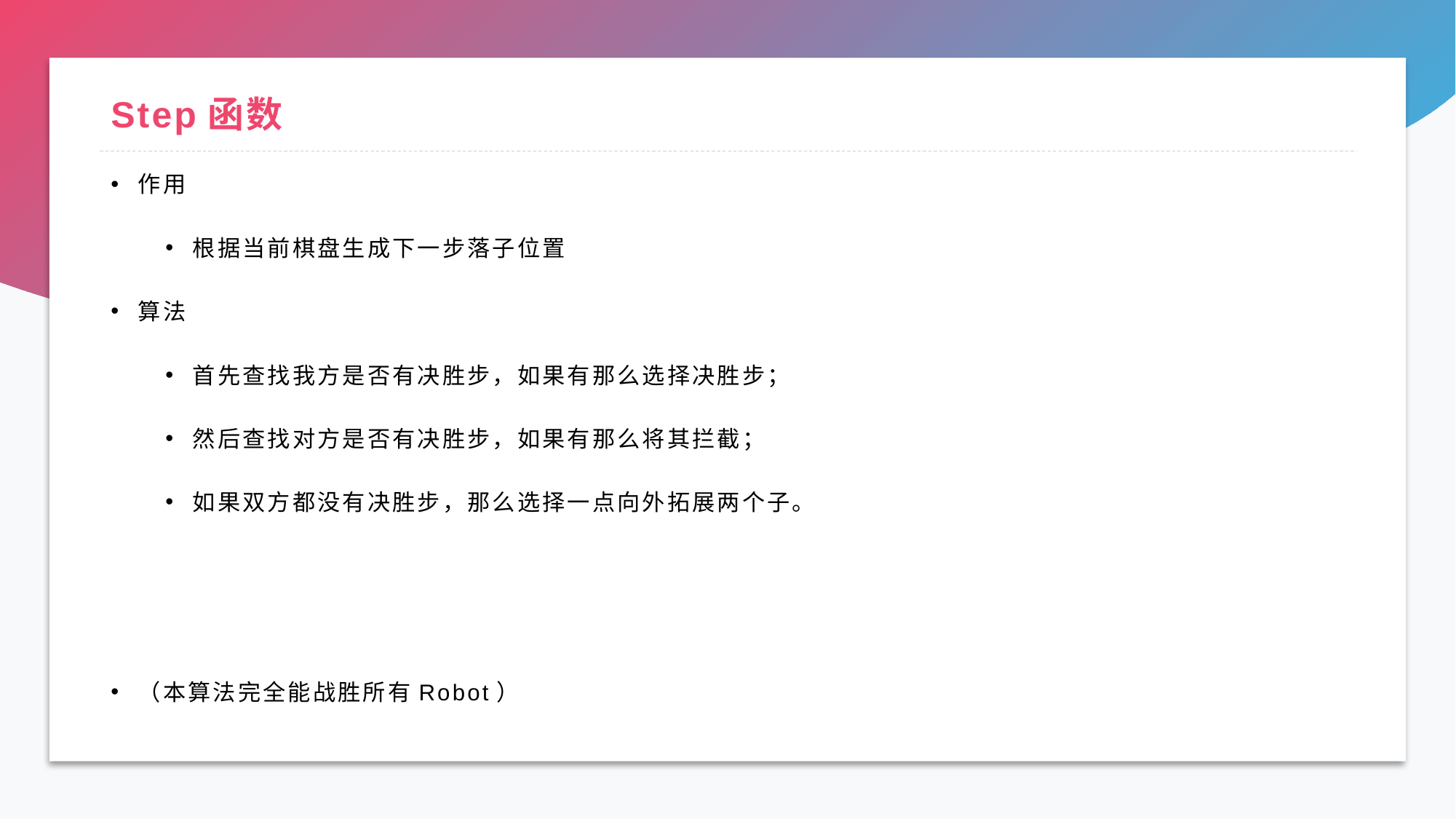

# Step函数
作用
根据当前棋盘生成下一步落子位置
算法
首先查找我方是否有决胜步，如果有那么选择决胜步；
然后查找对方是否有决胜步，如果有那么将其拦截；
如果双方都没有决胜步，那么选择一点向外拓展两个子。

（本算法完全能战胜所有Robot）